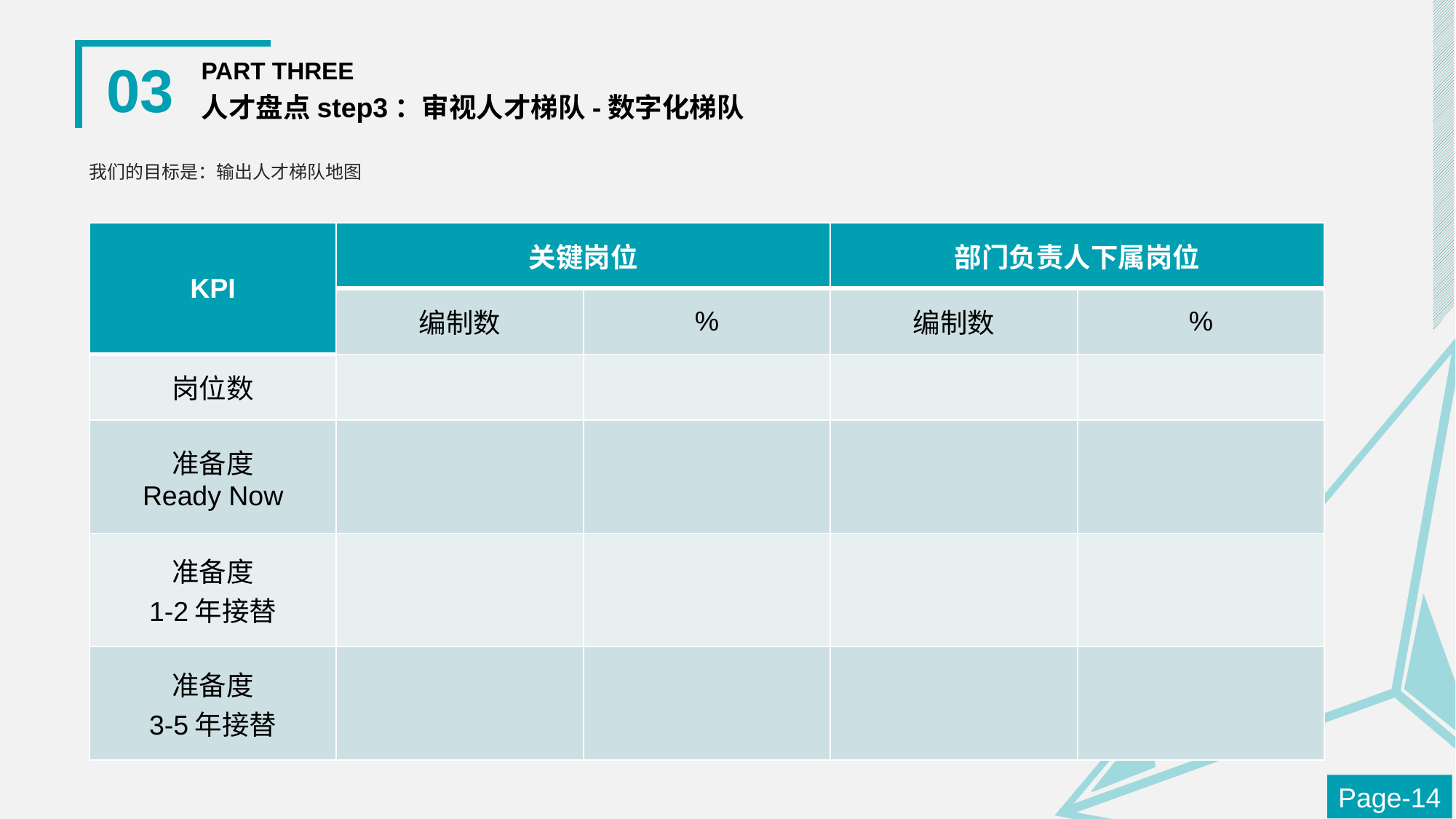

03
PART THREE
人才盘点step3：审视人才梯队-数字化梯队
我们的目标是：输出人才梯队地图
| KPI | 关键岗位 |  | 部门负责人下属岗位 |  |
| --- | --- | --- | --- | --- |
|  | 编制数 | % | 编制数 | % |
| 岗位数 |  |  |  |  |
| 准备度 Ready Now |  |  |  |  |
| 准备度 1-2年接替 |  |  |  |  |
| 准备度 3-5年接替 |  |  |  |  |
Page-14